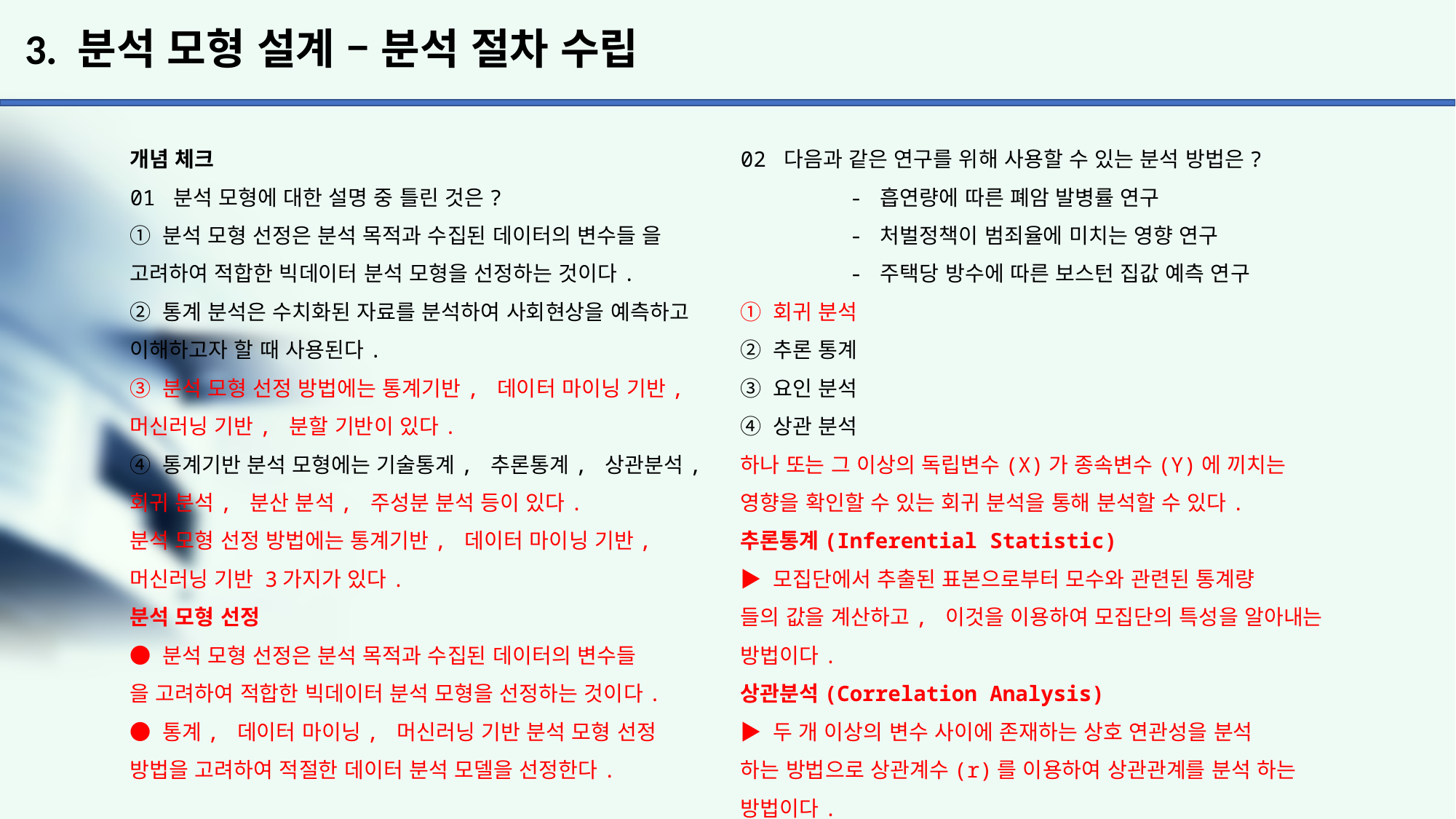

# 3. 분석 모형 설계 – 분석 절차 수립
개념 체크
01 분석 모형에 대한 설명 중 틀린 것은?
① 분석 모형 선정은 분석 목적과 수집된 데이터의 변수들 을 고려하여 적합한 빅데이터 분석 모형을 선정하는 것이다.
② 통계 분석은 수치화된 자료를 분석하여 사회현상을 예측하고 이해하고자 할 때 사용된다.
③ 분석 모형 선정 방법에는 통계기반, 데이터 마이닝 기반, 머신러닝 기반, 분할 기반이 있다.
④ 통계기반 분석 모형에는 기술통계, 추론통계, 상관분석, 회귀 분석, 분산 분석, 주성분 분석 등이 있다.
분석 모형 선정 방법에는 통계기반, 데이터 마이닝 기반, 머신러닝 기반 3가지가 있다.
분석 모형 선정
● 분석 모형 선정은 분석 목적과 수집된 데이터의 변수들
을 고려하여 적합한 빅데이터 분석 모형을 선정하는 것이다.
● 통계, 데이터 마이닝, 머신러닝 기반 분석 모형 선정 방법을 고려하여 적절한 데이터 분석 모델을 선정한다.
02 다음과 같은 연구를 위해 사용할 수 있는 분석 방법은?
	- 흡연량에 따른 폐암 발병률 연구
	- 처벌정책이 범죄율에 미치는 영향 연구
	- 주택당 방수에 따른 보스턴 집값 예측 연구
① 회귀 분석
② 추론 통계
③ 요인 분석
④ 상관 분석
하나 또는 그 이상의 독립변수(X)가 종속변수(Y)에 끼치는
영향을 확인할 수 있는 회귀 분석을 통해 분석할 수 있다.
추론통계(Inferential Statistic)
▶ 모집단에서 추출된 표본으로부터 모수와 관련된 통계량
들의 값을 계산하고, 이것을 이용하여 모집단의 특성을 알아내는 방법이다.
상관분석(Correlation Analysis)
▶ 두 개 이상의 변수 사이에 존재하는 상호 연관성을 분석
하는 방법으로 상관계수(r)를 이용하여 상관관계를 분석 하는 방법이다.